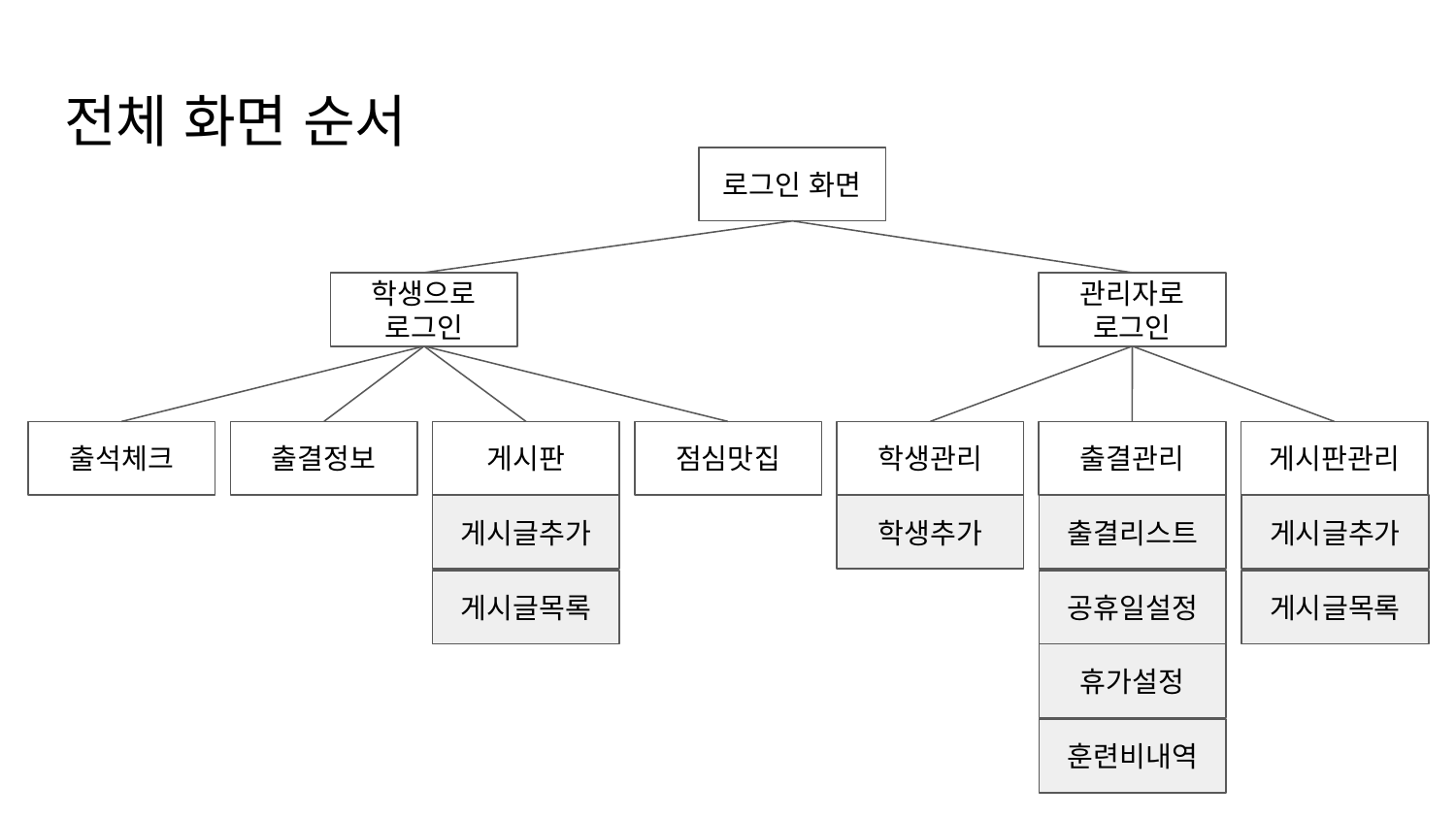

# 전체 화면 순서
로그인 화면
학생으로 로그인
관리자로 로그인
출석체크
출결정보
게시판
점심맛집
학생관리
출결관리
게시판관리
게시글추가
학생추가
출결리스트
게시글추가
게시글목록
공휴일설정
게시글목록
휴가설정
훈련비내역